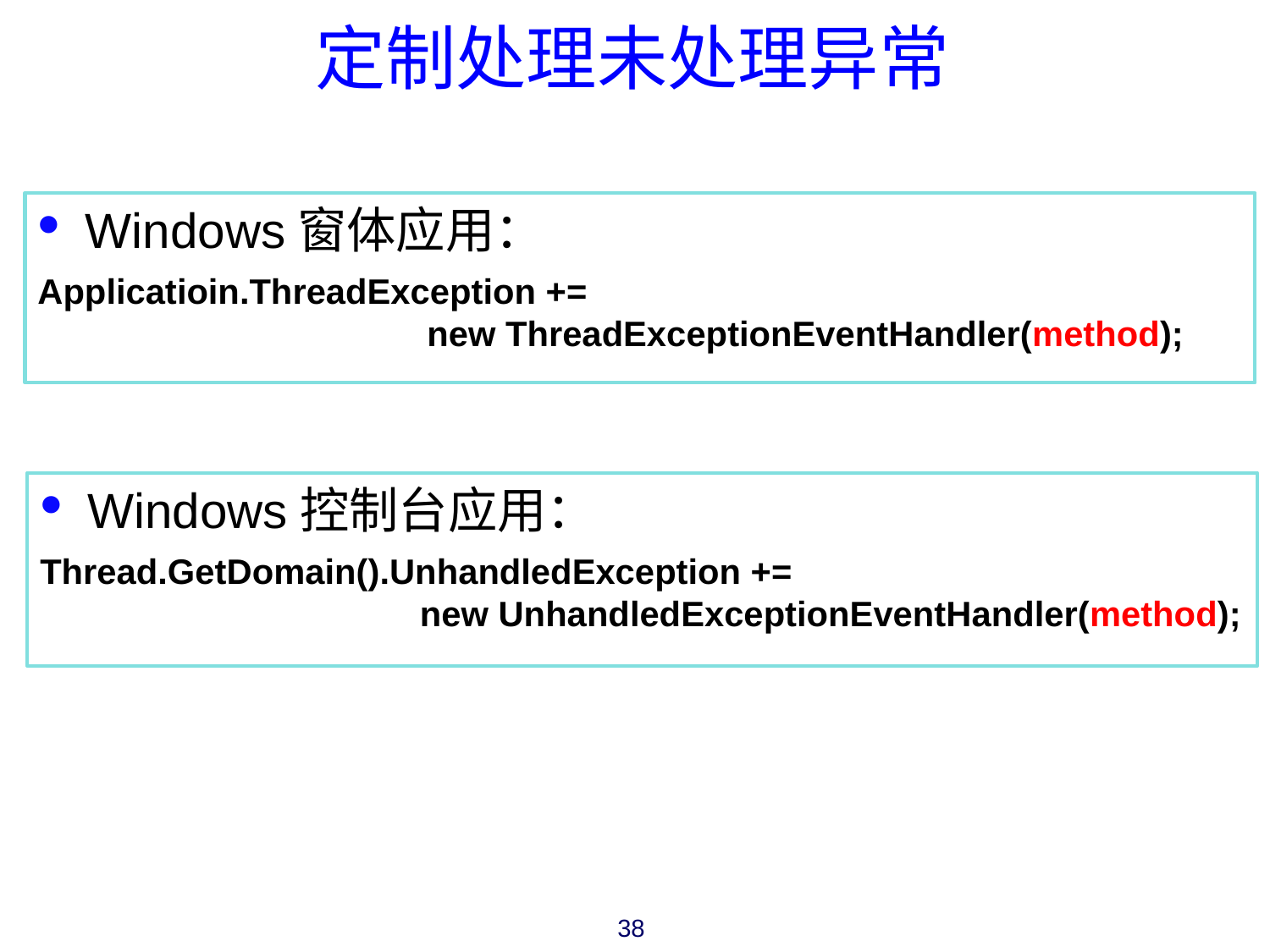

# 定制处理未处理异常
Windows窗体应用：
Applicatioin.ThreadException +=
                                        new ThreadExceptionEventHandler(method);
Windows控制台应用：
Thread.GetDomain().UnhandledException +=
                                       new UnhandledExceptionEventHandler(method);

38